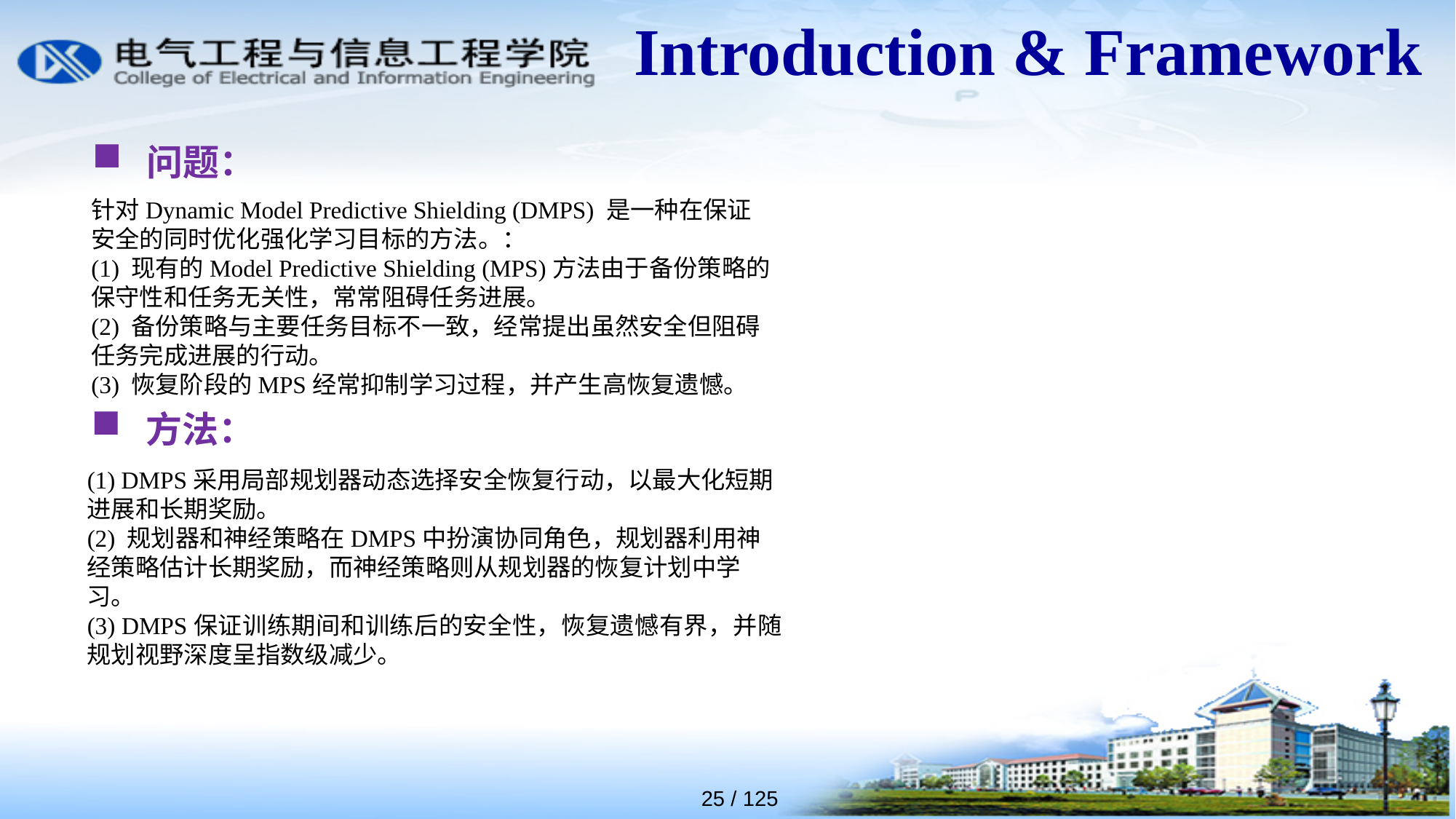

Introduction & Framework
问题：
针对Dynamic Model Predictive Shielding (DMPS) 是一种在保证安全的同时优化强化学习目标的方法。：
(1) 现有的Model Predictive Shielding (MPS)方法由于备份策略的保守性和任务无关性，常常阻碍任务进展。
(2) 备份策略与主要任务目标不一致，经常提出虽然安全但阻碍任务完成进展的行动。
(3) 恢复阶段的MPS经常抑制学习过程，并产生高恢复遗憾。
方法：
(1) DMPS采用局部规划器动态选择安全恢复行动，以最大化短期进展和长期奖励。
(2) 规划器和神经策略在DMPS中扮演协同角色，规划器利用神经策略估计长期奖励，而神经策略则从规划器的恢复计划中学习。
(3) DMPS保证训练期间和训练后的安全性，恢复遗憾有界，并随规划视野深度呈指数级减少。
25 / 125